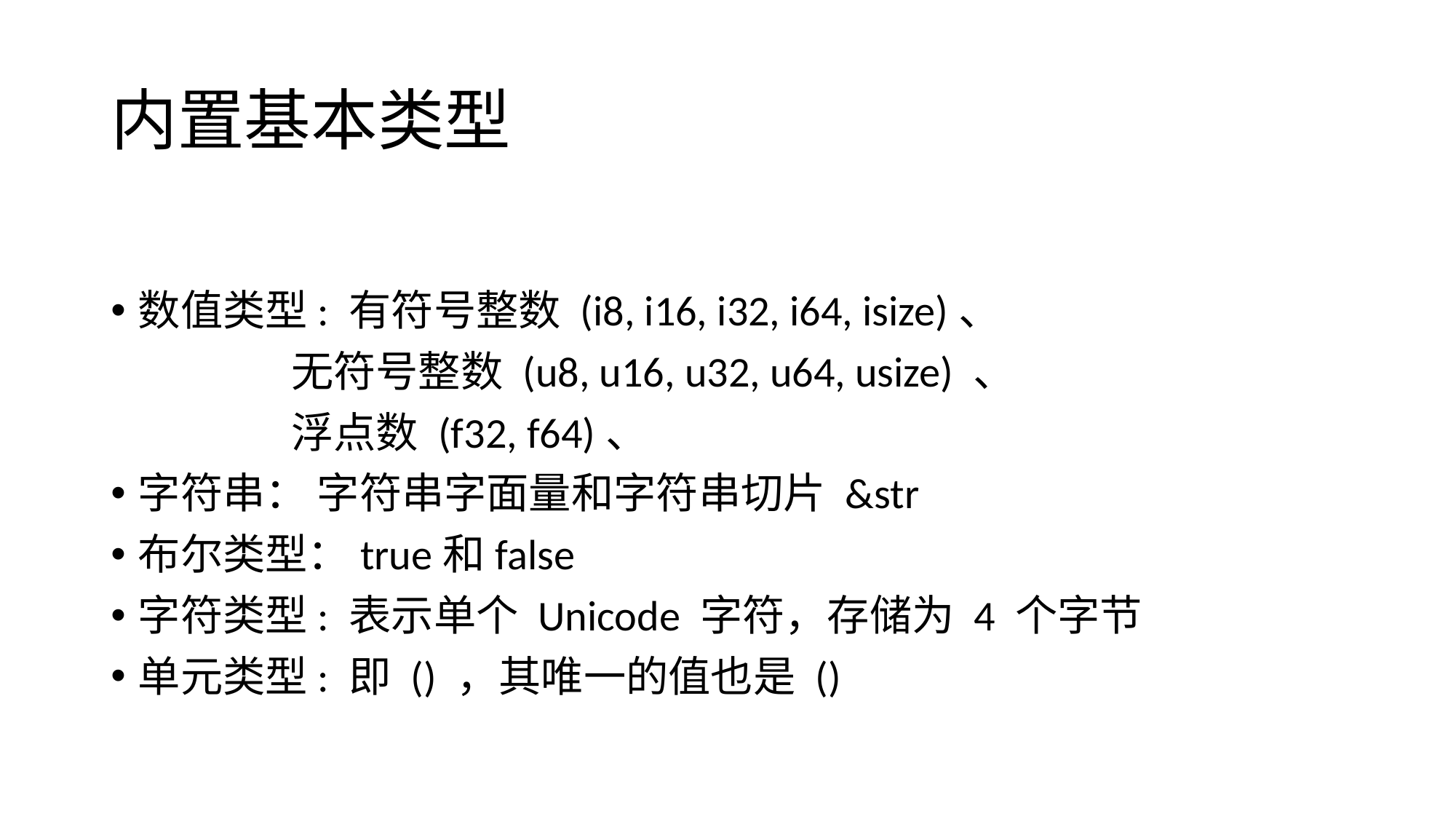

# 内置基本类型

数值类型: 有符号整数 (i8, i16, i32, i64, isize)、
                  无符号整数 (u8, u16, u32, u64, usize) 、
                  浮点数 (f32, f64)、
字符串： 字符串字面量和字符串切片 &str
布尔类型：true和false
字符类型: 表示单个 Unicode 字符，存储为 4 个字节
单元类型: 即 () ，其唯一的值也是 ()